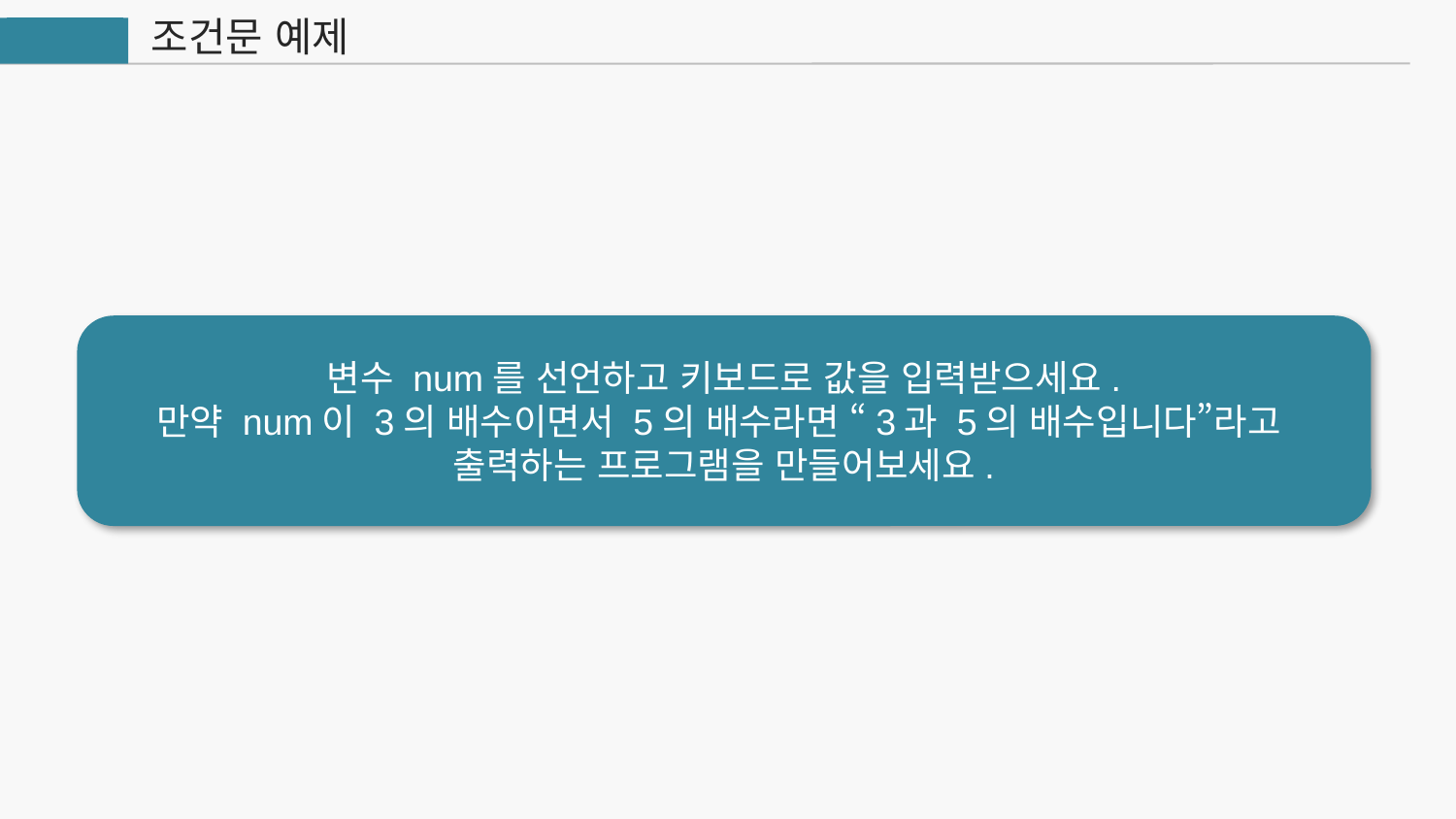

조건문 예제

 Python
변수 num를 선언하고 키보드로 값을 입력받으세요.
만약 num이 3의 배수이면서 5의 배수라면 “3과 5의 배수입니다”라고
출력하는 프로그램을 만들어보세요.